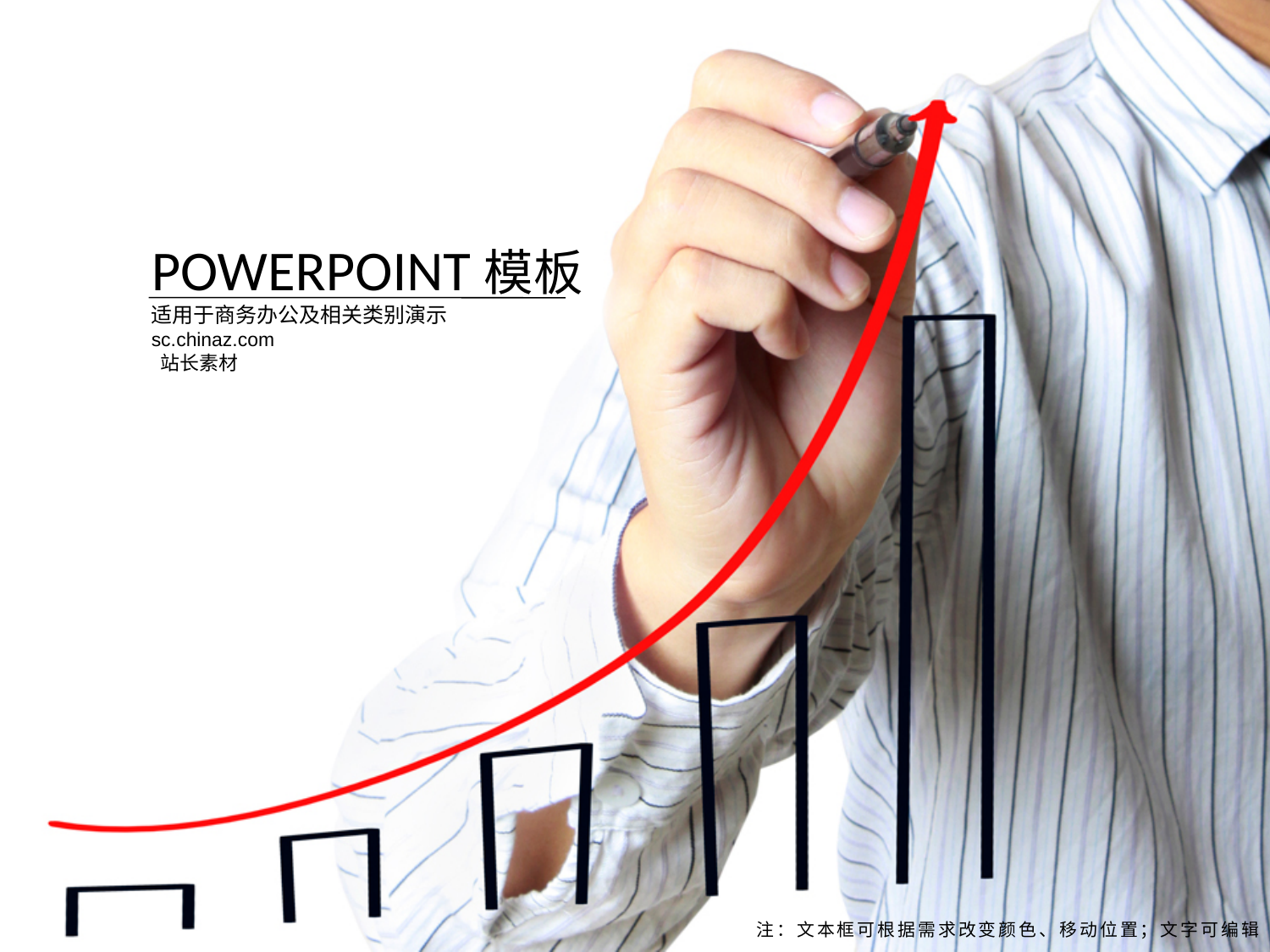

POWERPOINT模板
适用于商务办公及相关类别演示
sc.chinaz.com
 站长素材

注：文本框可根据需求改变颜色、移动位置；文字可编辑